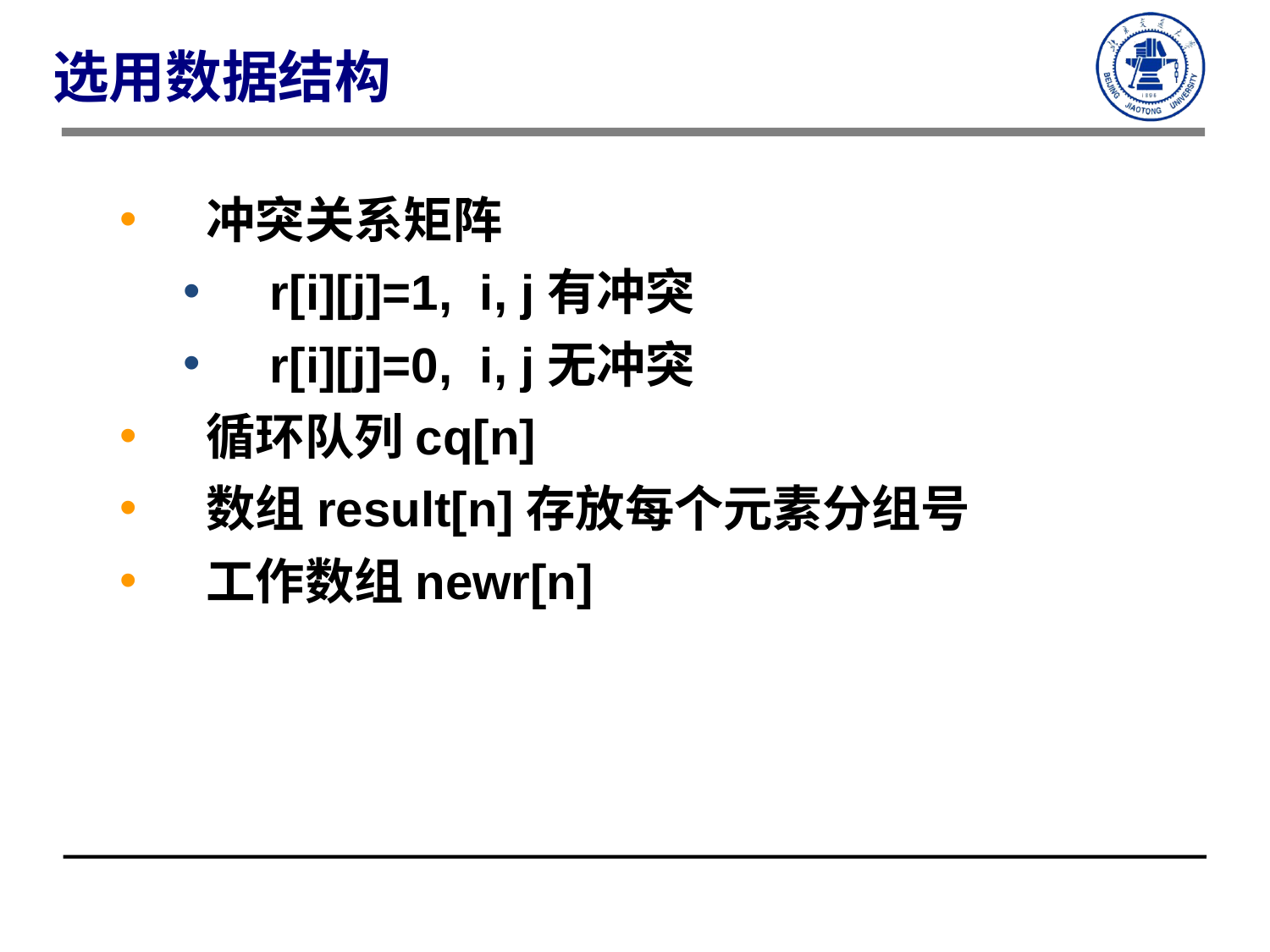

# 选用数据结构
冲突关系矩阵
r[i][j]=1,  i, j有冲突
r[i][j]=0,  i, j无冲突
循环队列cq[n]
数组result[n]存放每个元素分组号
工作数组newr[n]